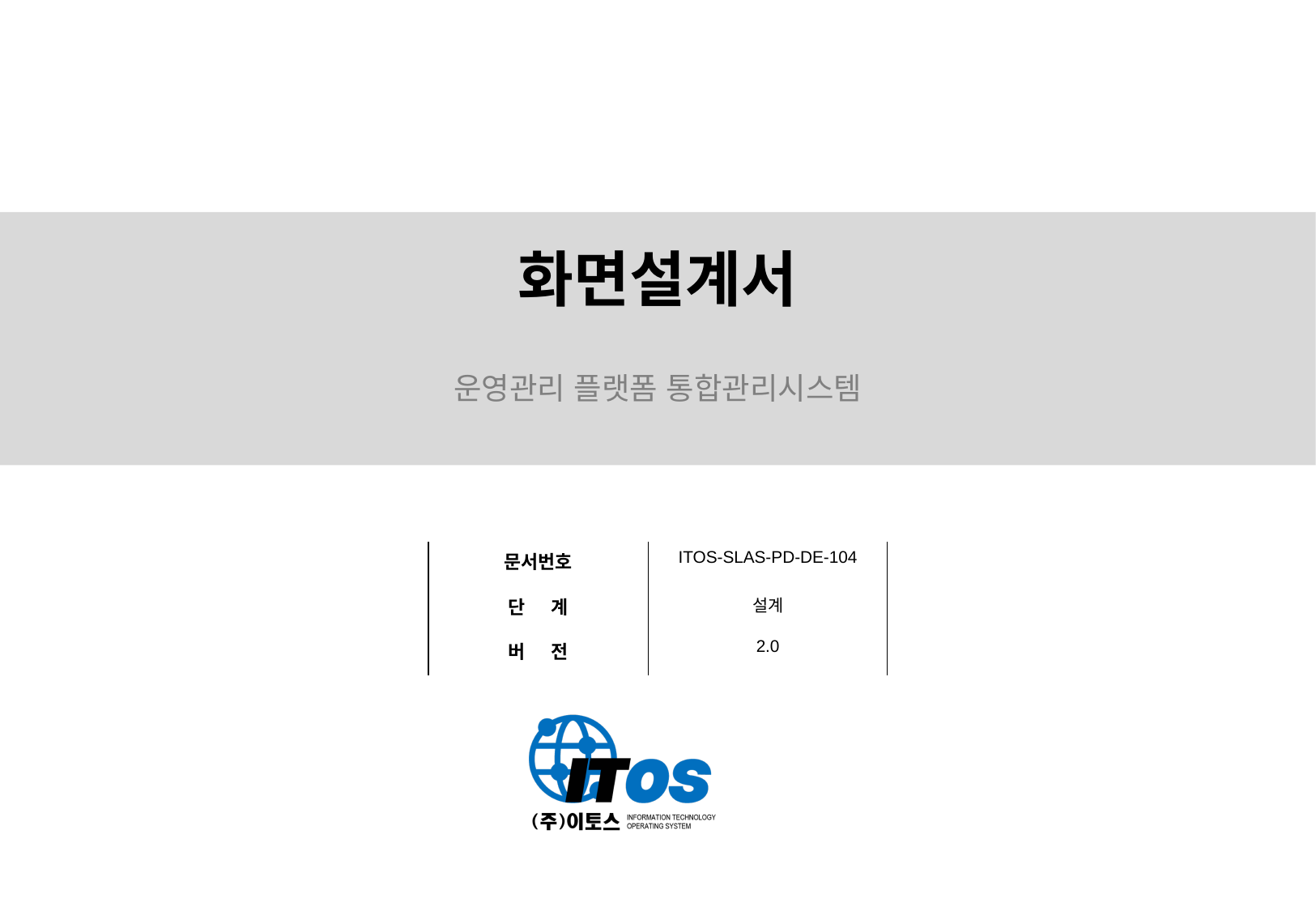

화면설계서
운영관리 플랫폼 통합관리시스템
| 문서번호 | ITOS-SLAS-PD-DE-104 |
| --- | --- |
| 단 계 | 설계 |
| 버 전 | 2.0 |